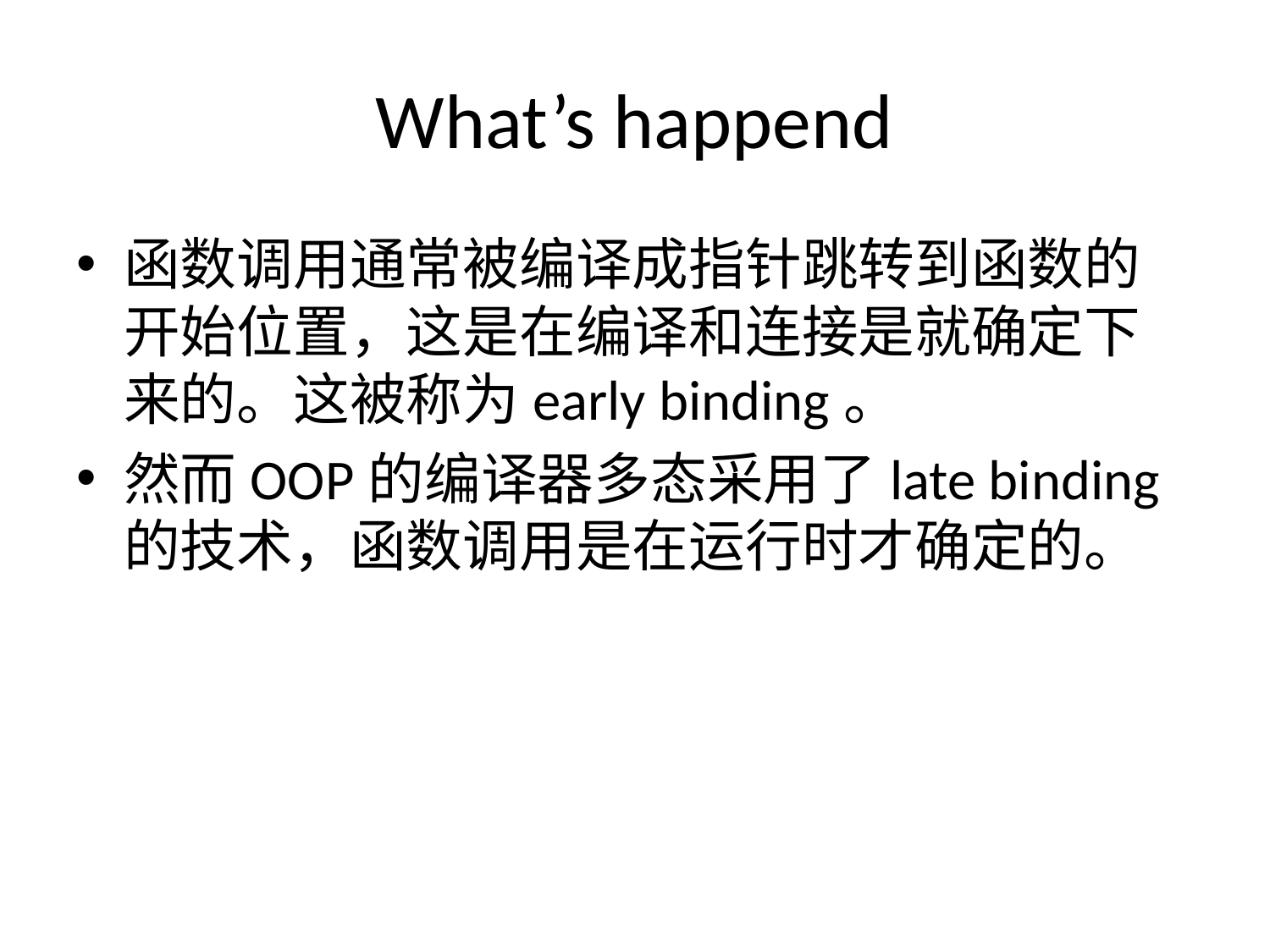

# What’s happend
函数调用通常被编译成指针跳转到函数的开始位置，这是在编译和连接是就确定下来的。这被称为early binding。
然而OOP的编译器多态采用了late binding的技术，函数调用是在运行时才确定的。